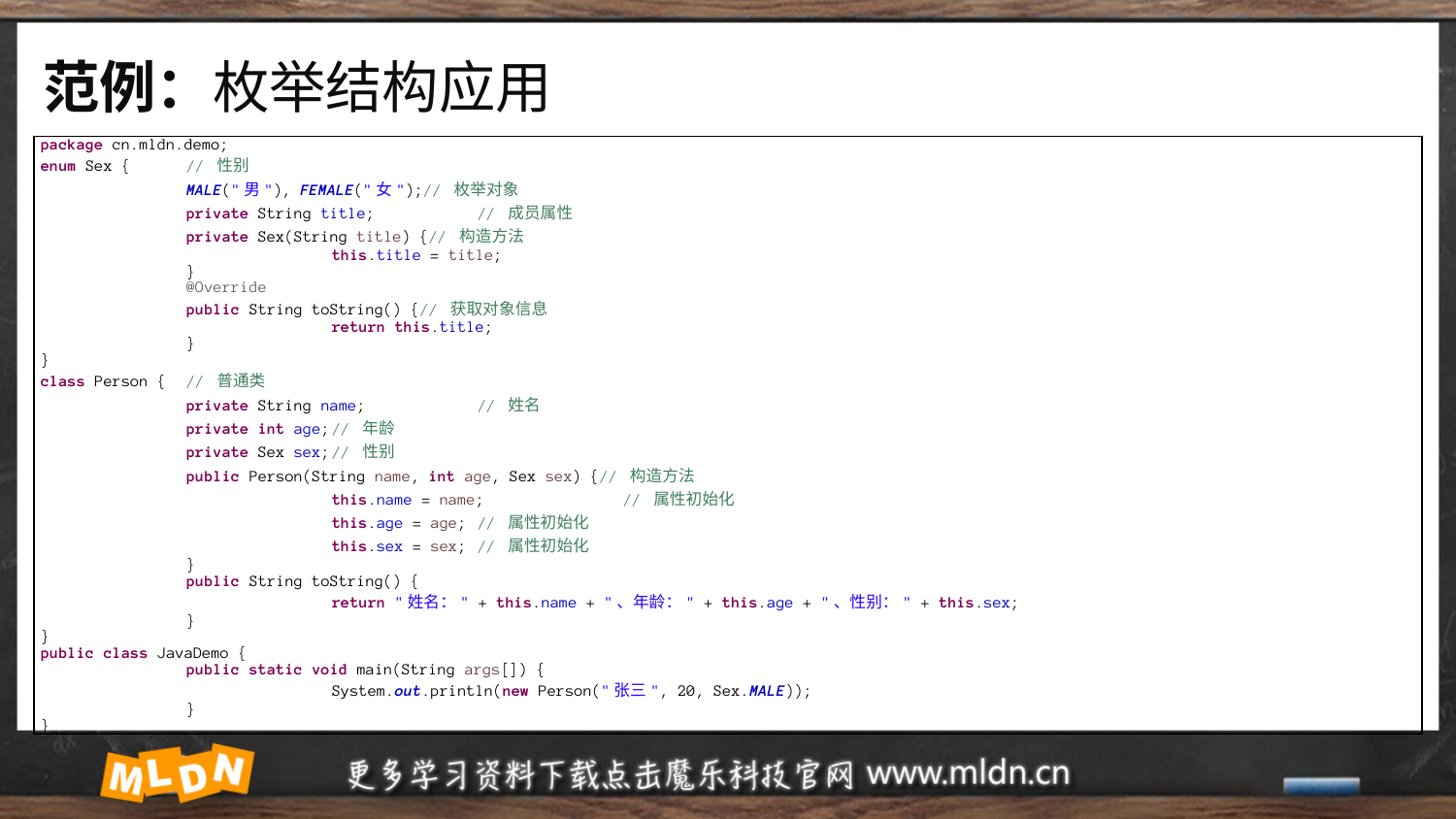

# 范例：枚举结构应用
| package cn.mldn.demo; enum Sex { // 性别 MALE("男"), FEMALE("女");// 枚举对象 private String title; // 成员属性 private Sex(String title) {// 构造方法 this.title = title; } @Override public String toString() {// 获取对象信息 return this.title; } } class Person { // 普通类 private String name; // 姓名 private int age; // 年龄 private Sex sex; // 性别 public Person(String name, int age, Sex sex) {// 构造方法 this.name = name; // 属性初始化 this.age = age; // 属性初始化 this.sex = sex; // 属性初始化 } public String toString() { return "姓名：" + this.name + "、年龄：" + this.age + "、性别：" + this.sex; } } public class JavaDemo { public static void main(String args[]) { System.out.println(new Person("张三", 20, Sex.MALE)); } } |
| --- |